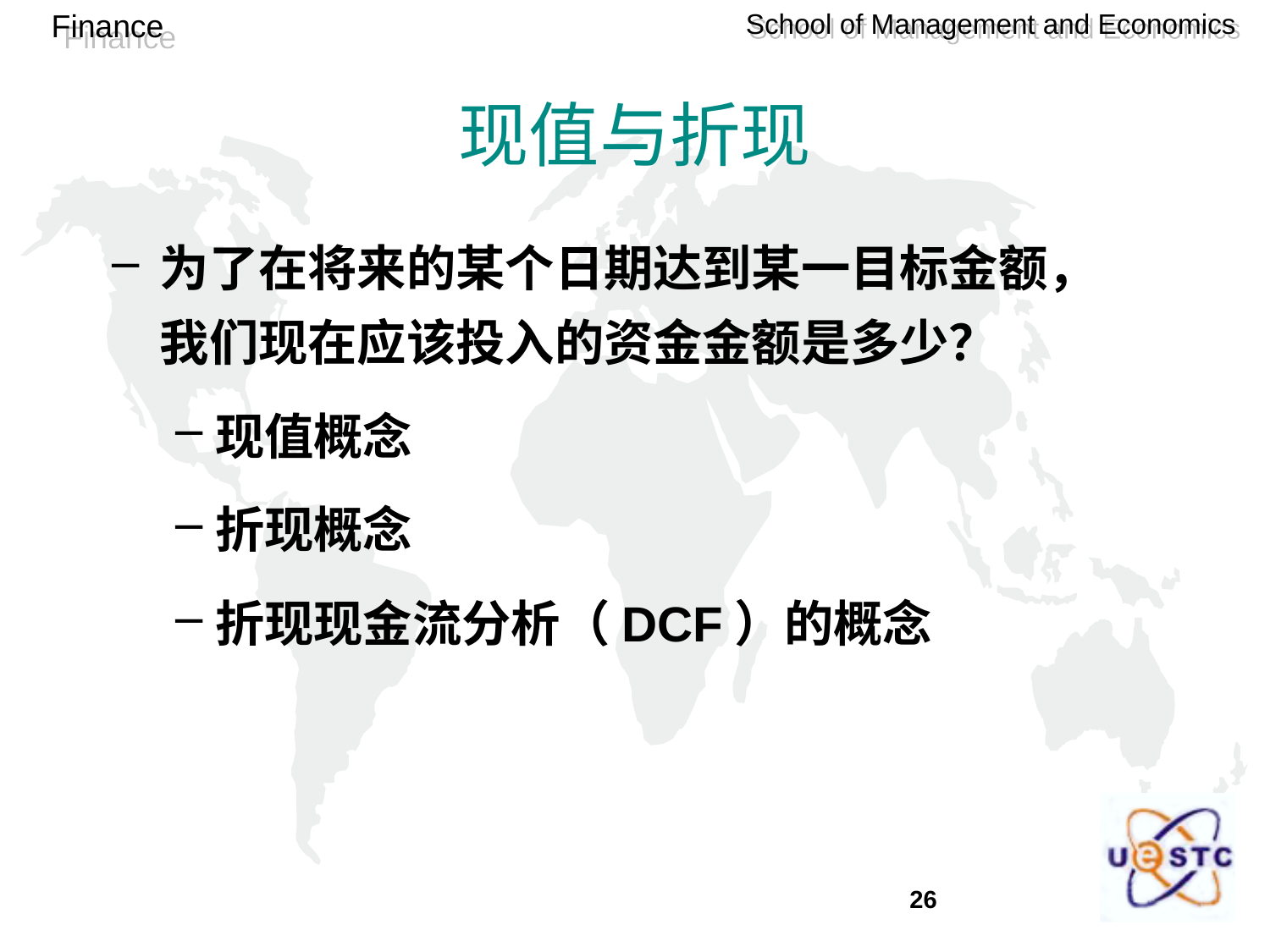

现值与折现
为了在将来的某个日期达到某一目标金额，我们现在应该投入的资金金额是多少？
现值概念
折现概念
折现现金流分析（DCF）的概念